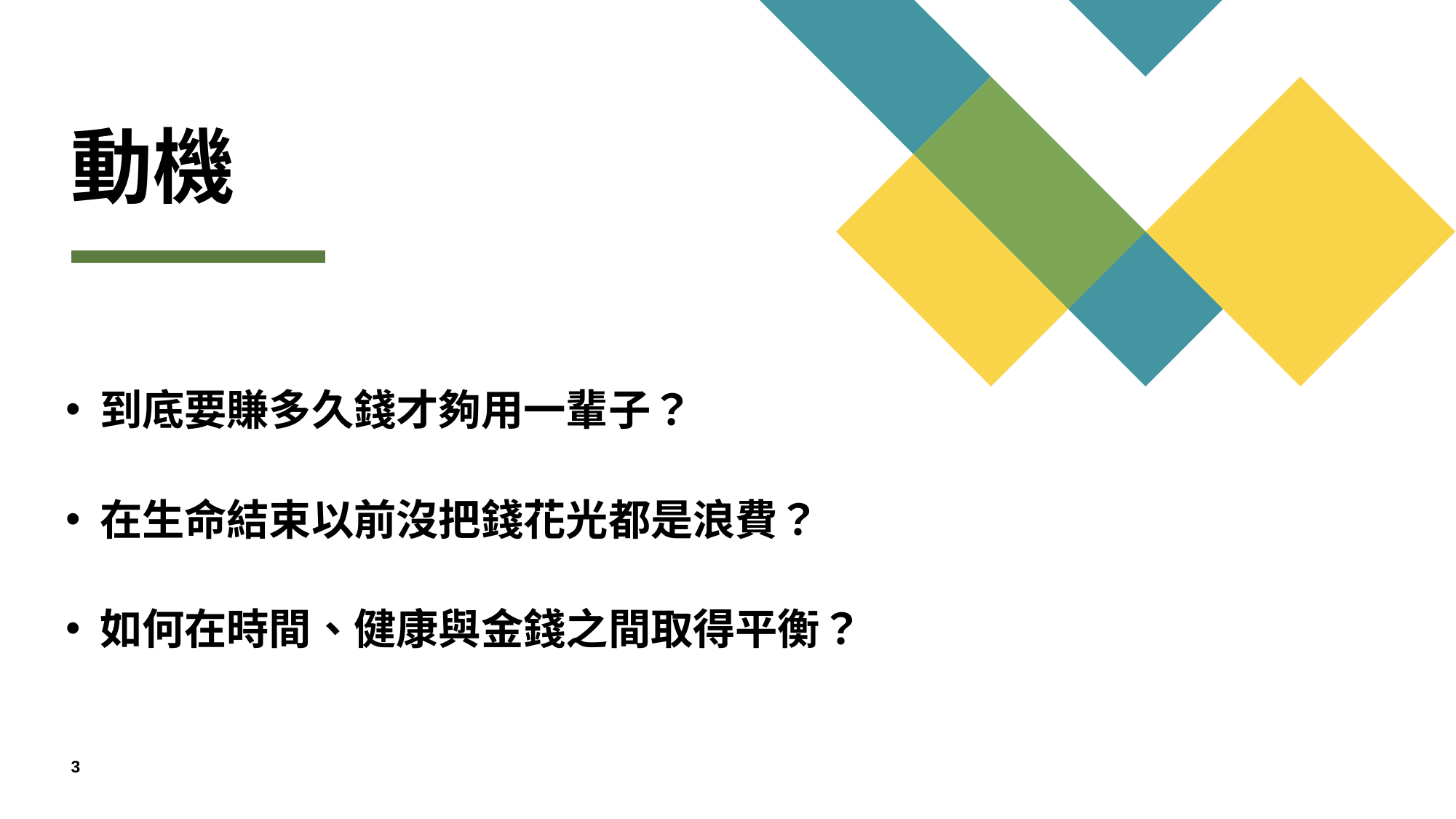

# 動機
到底要賺多久錢才夠用一輩子？
在生命結束以前沒把錢花光都是浪費？
如何在時間、健康與金錢之間取得平衡？
3